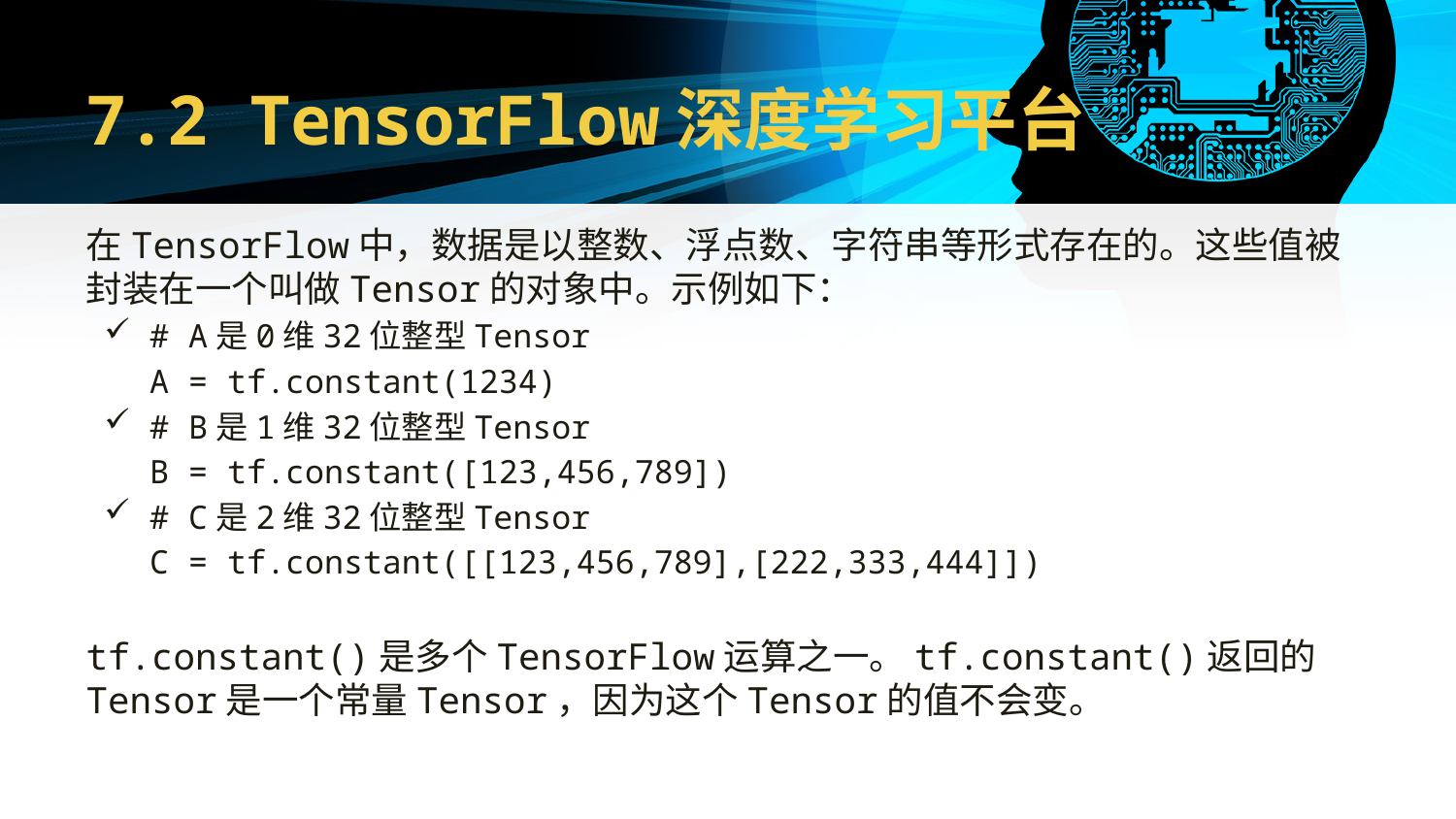

# 7.2 TensorFlow深度学习平台
在TensorFlow中，数据是以整数、浮点数、字符串等形式存在的。这些值被封装在一个叫做Tensor的对象中。示例如下：
# A是0维32位整型Tensor
	A = tf.constant(1234)
# B是1维32位整型Tensor
	B = tf.constant([123,456,789])
# C是2维32位整型Tensor
	C = tf.constant([[123,456,789],[222,333,444]])

tf.constant()是多个TensorFlow运算之一。tf.constant()返回的Tensor是一个常量Tensor，因为这个Tensor的值不会变。